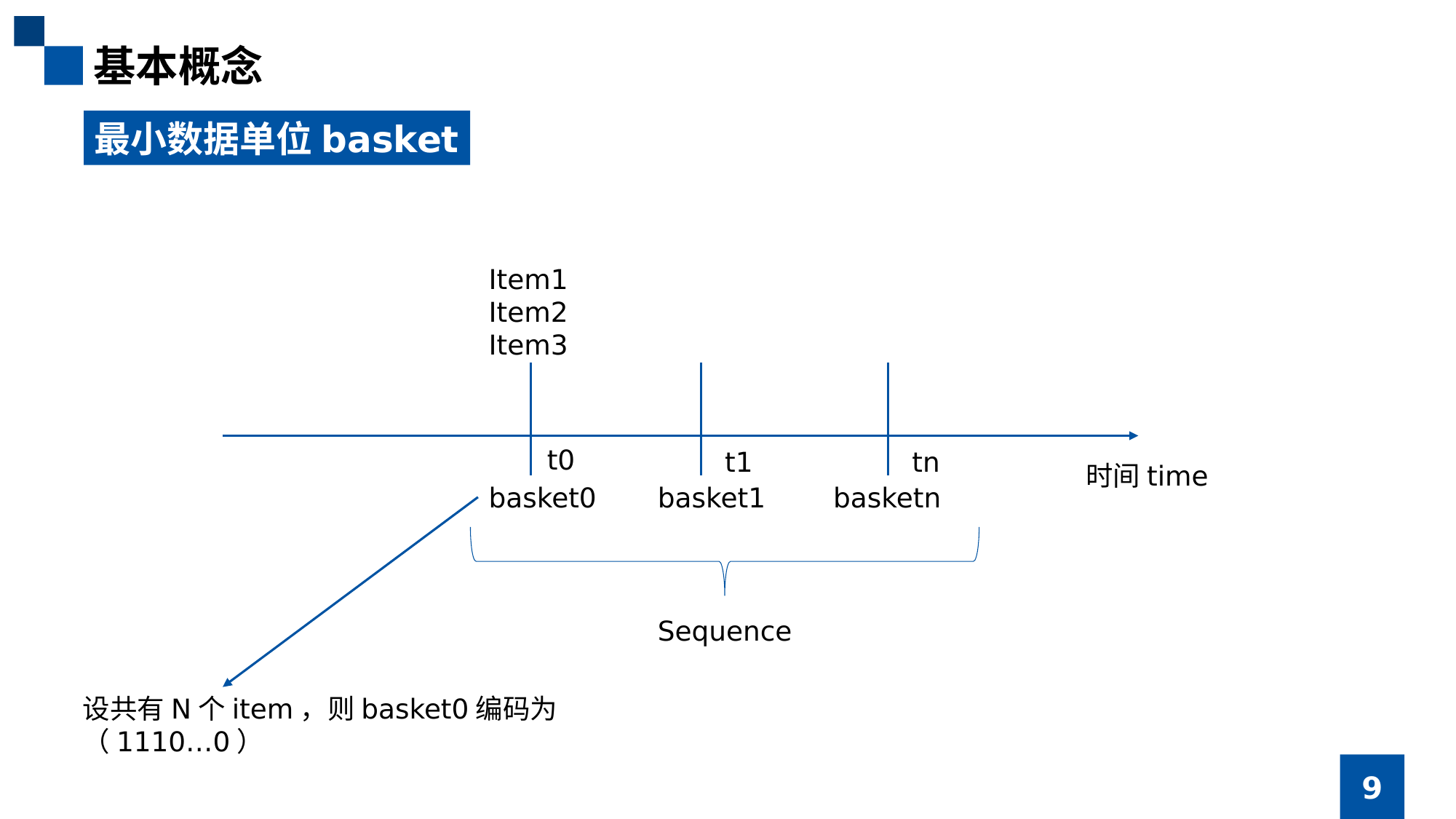

基本概念
最小数据单位basket
Item1
Item2
Item3

t0
t1
tn
时间time
basket0
basket1
basketn
Sequence
设共有N个item，则basket0编码为（1110…0）
9